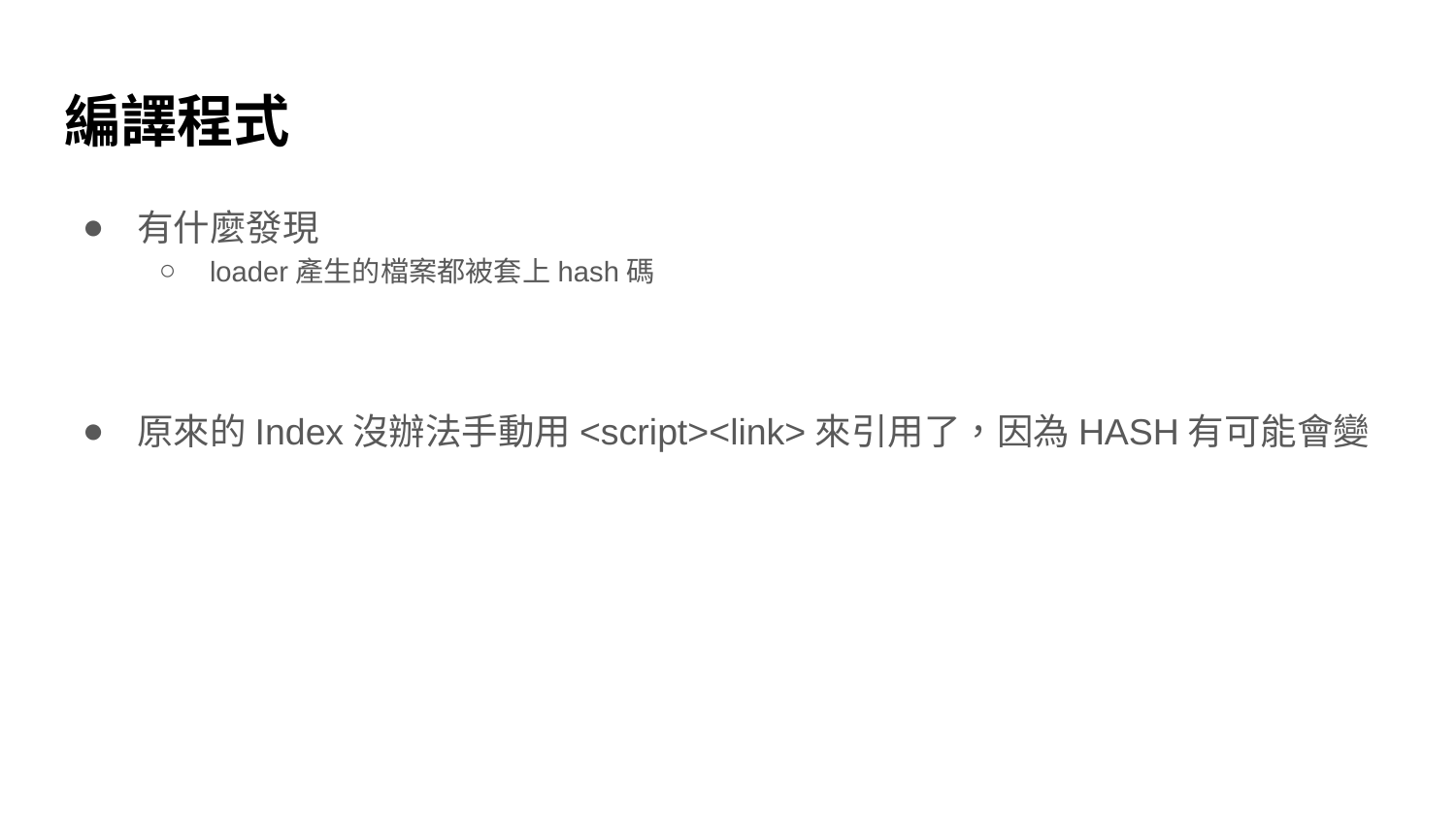

# 編譯程式
有什麼發現
loader產生的檔案都被套上hash碼

原來的Index沒辦法手動用<script><link>來引用了，因為HASH有可能會變